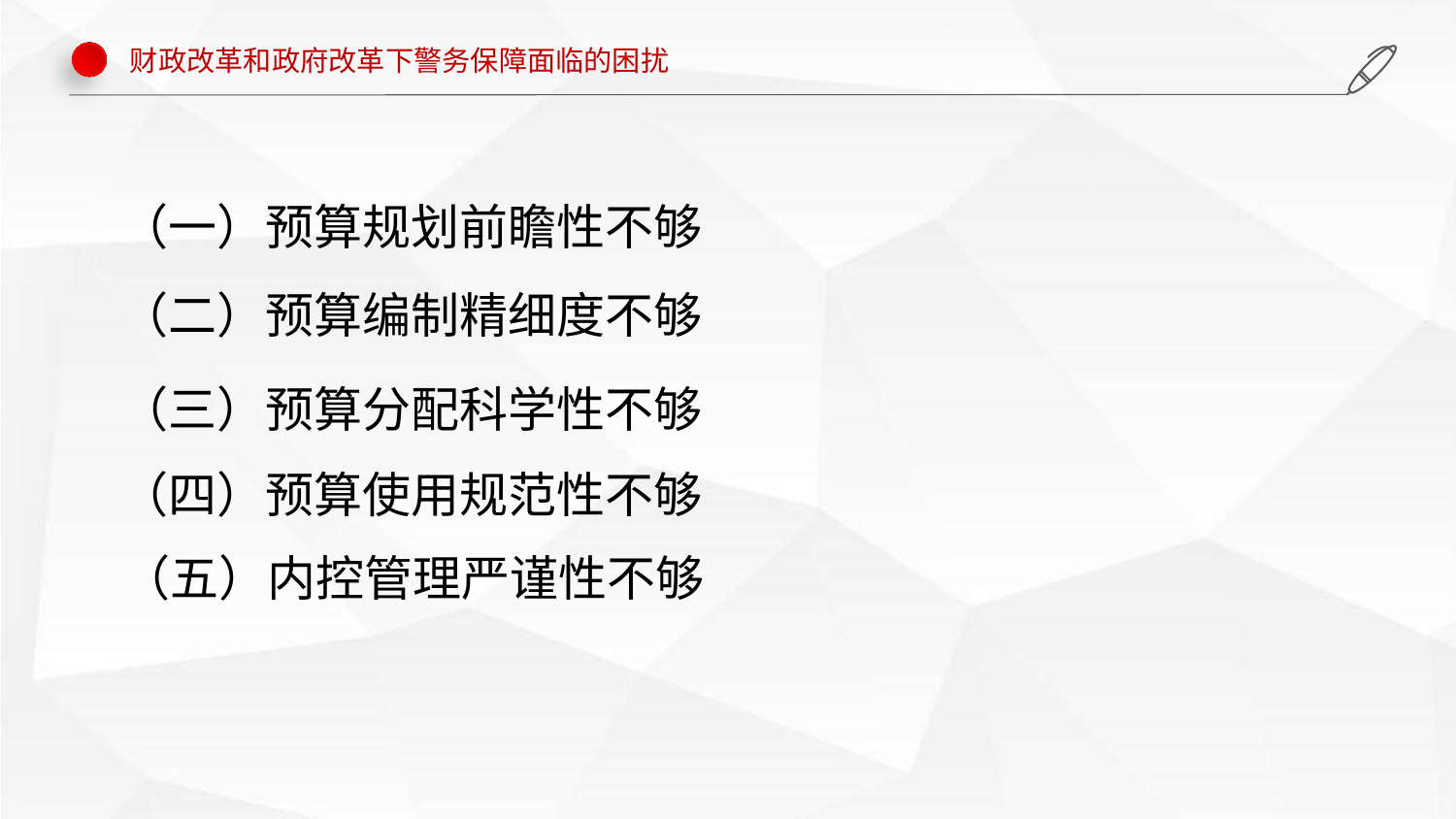

财政改革和政府改革下警务保障面临的困扰

（一）预算规划前瞻性不够
（二）预算编制精细度不够
（三）预算分配科学性不够
（四）预算使用规范性不够
（五）内控管理严谨性不够